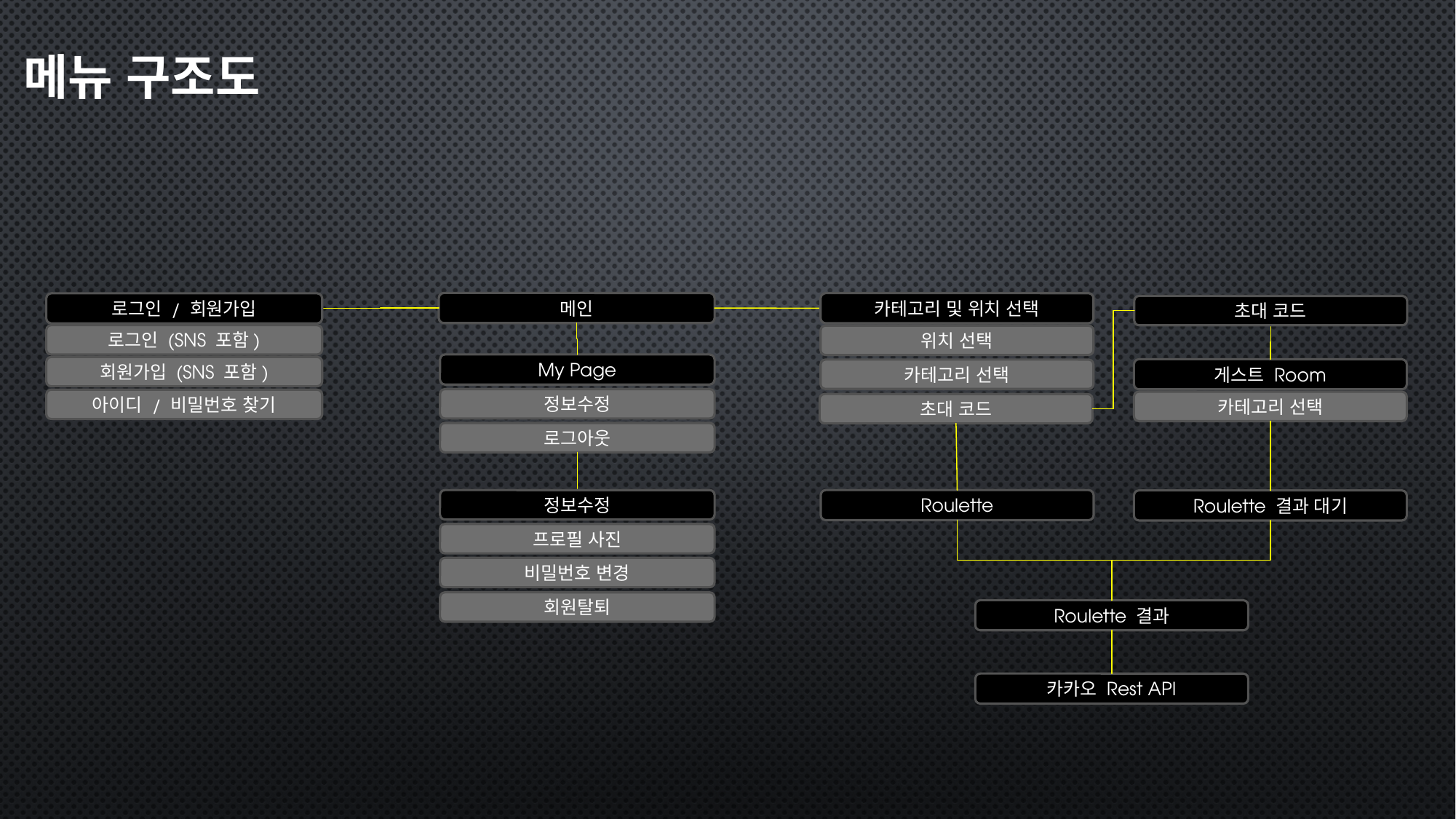

# 메뉴 구조도
메인
카테고리 및 위치 선택
위치 선택
카테고리 선택
초대 코드
로그인 / 회원가입
로그인 (SNS 포함)
회원가입 (SNS 포함)
아이디 / 비밀번호 찾기
초대 코드
My Page
정보수정
로그아웃
게스트 Room
카테고리 선택
정보수정
프로필 사진
비밀번호 변경
회원탈퇴
Roulette
Roulette 결과 대기
Roulette 결과
카카오 Rest API